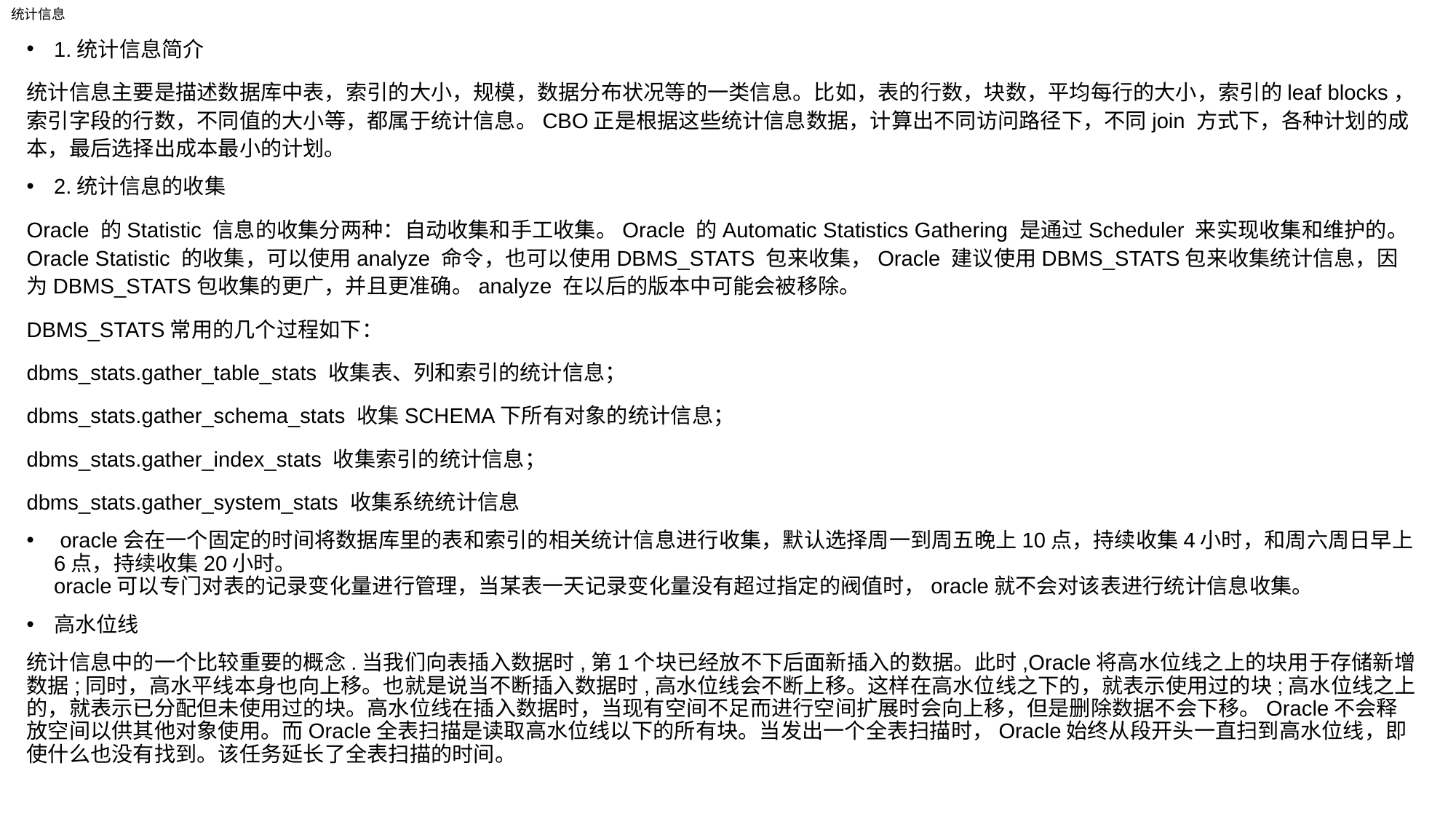

# 统计信息
1.统计信息简介
统计信息主要是描述数据库中表，索引的大小，规模，数据分布状况等的一类信息。比如，表的行数，块数，平均每行的大小，索引的leaf blocks，索引字段的行数，不同值的大小等，都属于统计信息。CBO正是根据这些统计信息数据，计算出不同访问路径下，不同join 方式下，各种计划的成本，最后选择出成本最小的计划。
2.统计信息的收集
Oracle 的Statistic 信息的收集分两种：自动收集和手工收集。Oracle 的Automatic Statistics Gathering 是通过Scheduler 来实现收集和维护的。Oracle Statistic 的收集，可以使用analyze 命令，也可以使用DBMS_STATS 包来收集，Oracle 建议使用DBMS_STATS包来收集统计信息，因为DBMS_STATS包收集的更广，并且更准确。analyze 在以后的版本中可能会被移除。
DBMS_STATS常用的几个过程如下：
dbms_stats.gather_table_stats 收集表、列和索引的统计信息；
dbms_stats.gather_schema_stats 收集SCHEMA下所有对象的统计信息；
dbms_stats.gather_index_stats 收集索引的统计信息；
dbms_stats.gather_system_stats 收集系统统计信息
 oracle会在一个固定的时间将数据库里的表和索引的相关统计信息进行收集，默认选择周一到周五晚上10点，持续收集4小时，和周六周日早上6点，持续收集20小时。
oracle可以专门对表的记录变化量进行管理，当某表一天记录变化量没有超过指定的阀值时，oracle就不会对该表进行统计信息收集。
高水位线
统计信息中的一个比较重要的概念.当我们向表插入数据时,第1个块已经放不下后面新插入的数据。此时,Oracle将高水位线之上的块用于存储新增数据;同时，高水平线本身也向上移。也就是说当不断插入数据时,高水位线会不断上移。这样在高水位线之下的，就表示使用过的块;高水位线之上的，就表示已分配但未使用过的块。高水位线在插入数据时，当现有空间不足而进行空间扩展时会向上移，但是删除数据不会下移。Oracle不会释放空间以供其他对象使用。而Oracle全表扫描是读取高水位线以下的所有块。当发出一个全表扫描时，Oracle始终从段开头一直扫到高水位线，即使什么也没有找到。该任务延长了全表扫描的时间。